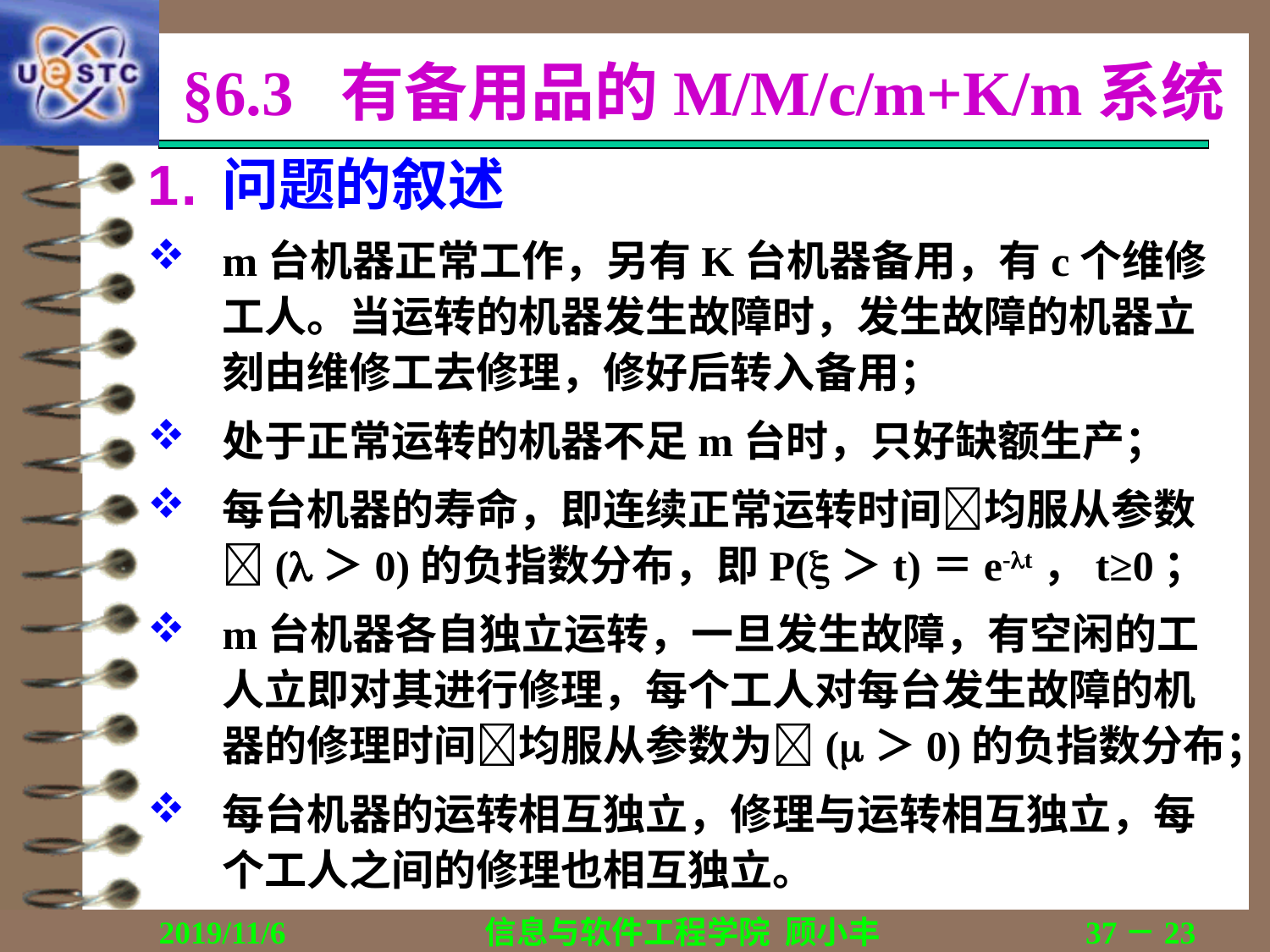

# §6.3  有备用品的M/M/c/m+K/m系统
问题的叙述
m台机器正常工作，另有K台机器备用，有c个维修工人。当运转的机器发生故障时，发生故障的机器立刻由维修工去修理，修好后转入备用；
处于正常运转的机器不足m台时，只好缺额生产；
每台机器的寿命，即连续正常运转时间ξ均服从参数λ(λ＞0)的负指数分布，即P(ξ＞t)＝e-λt，t≥0；
m台机器各自独立运转，一旦发生故障，有空闲的工人立即对其进行修理，每个工人对每台发生故障的机器的修理时间η均服从参数为μ(μ＞0)的负指数分布；
每台机器的运转相互独立，修理与运转相互独立，每个工人之间的修理也相互独立。
2019/11/6
信息与软件工程学院  顾小丰
37－23